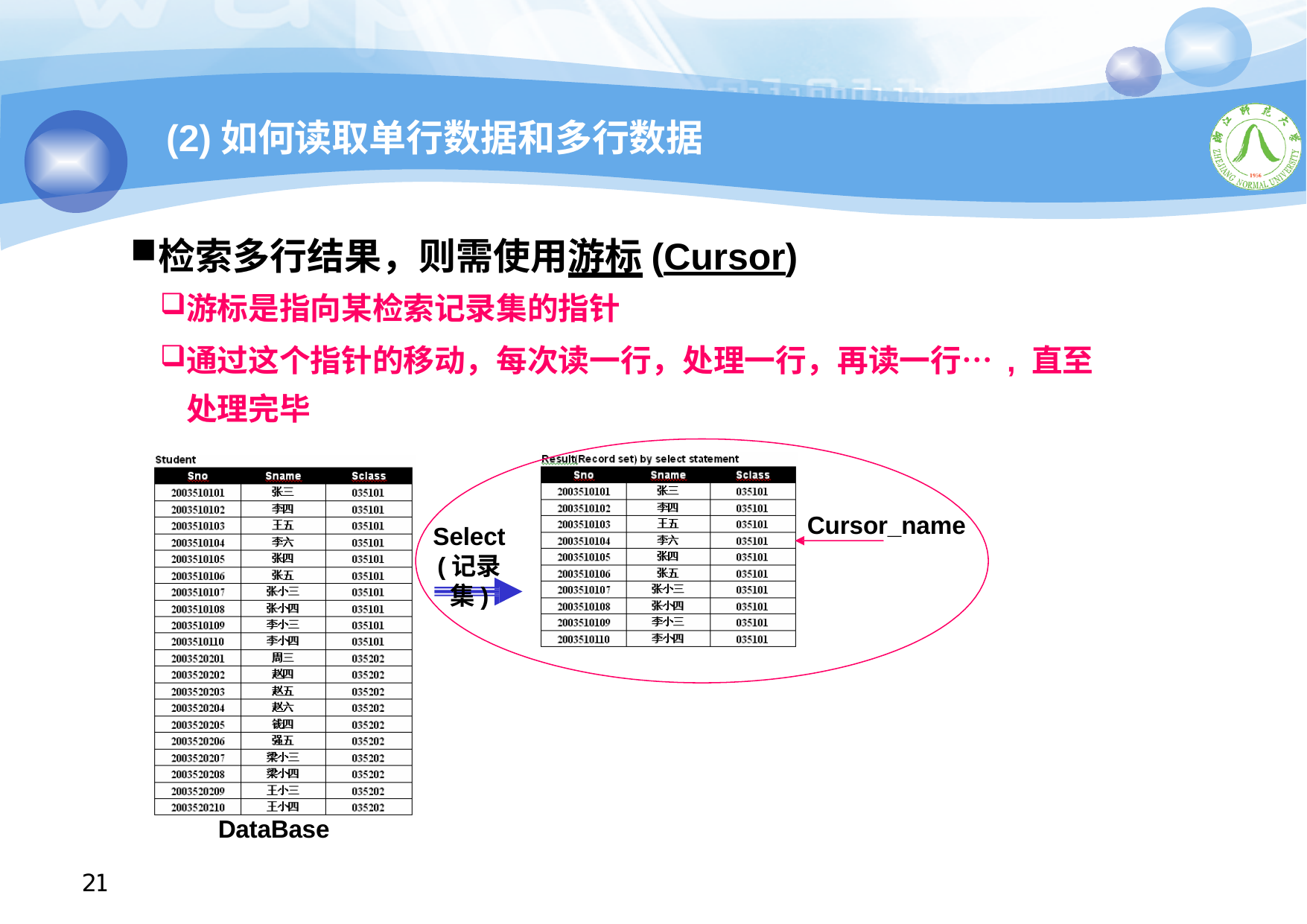

# (2)如何读取单行数据和多行数据
检索多行结果，则需使用游标(Cursor)
游标是指向某检索记录集的指针
通过这个指针的移动，每次读一行，处理一行，再读一行… , 直至 处理完毕

Cursor_name
Select
(记录集)

DataBase
21